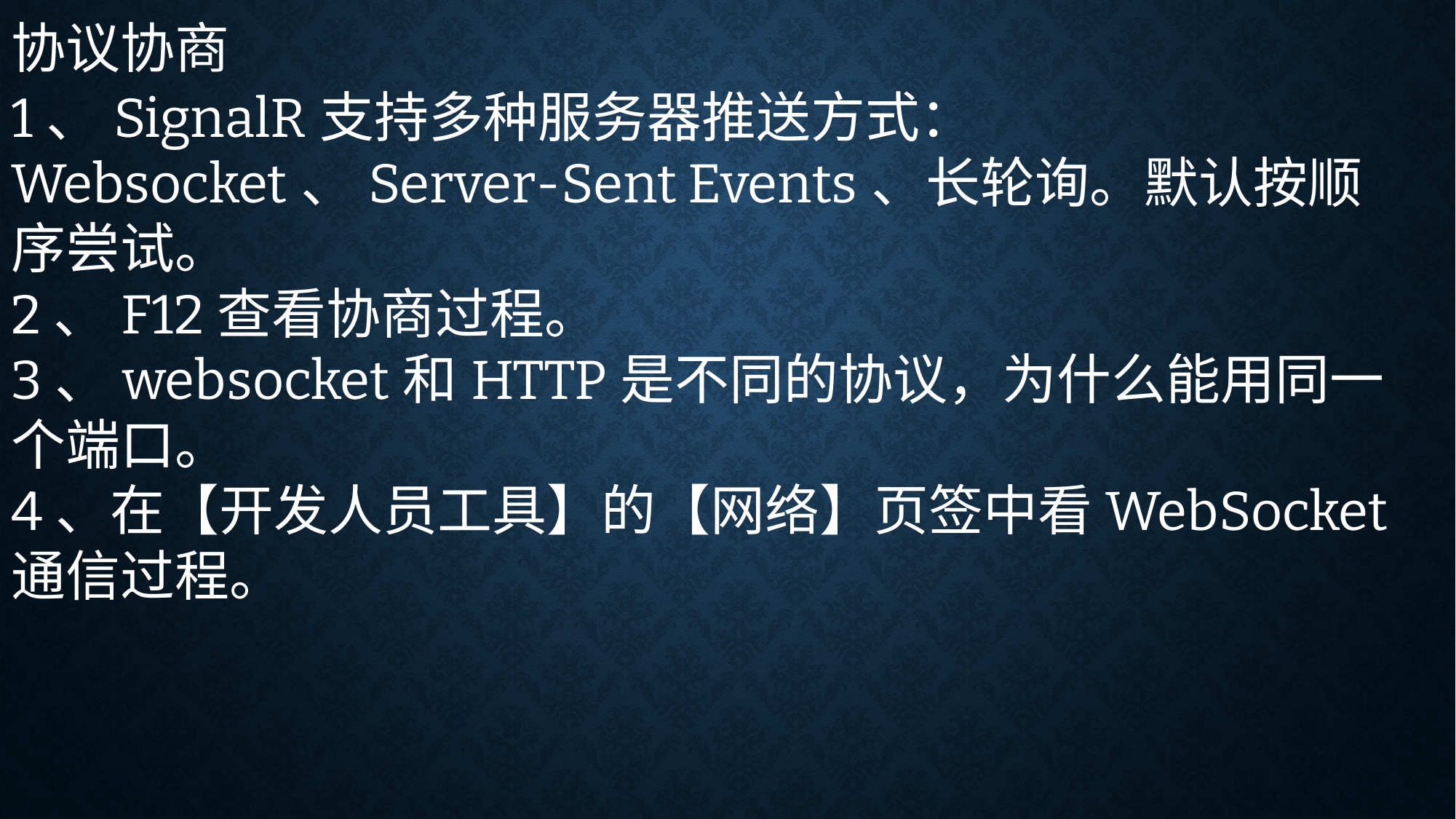

协议协商
1、SignalR支持多种服务器推送方式：Websocket、Server-Sent Events、长轮询。默认按顺序尝试。
2、F12查看协商过程。
3、websocket和HTTP是不同的协议，为什么能用同一个端口。
4、在【开发人员工具】的【网络】页签中看WebSocket通信过程。